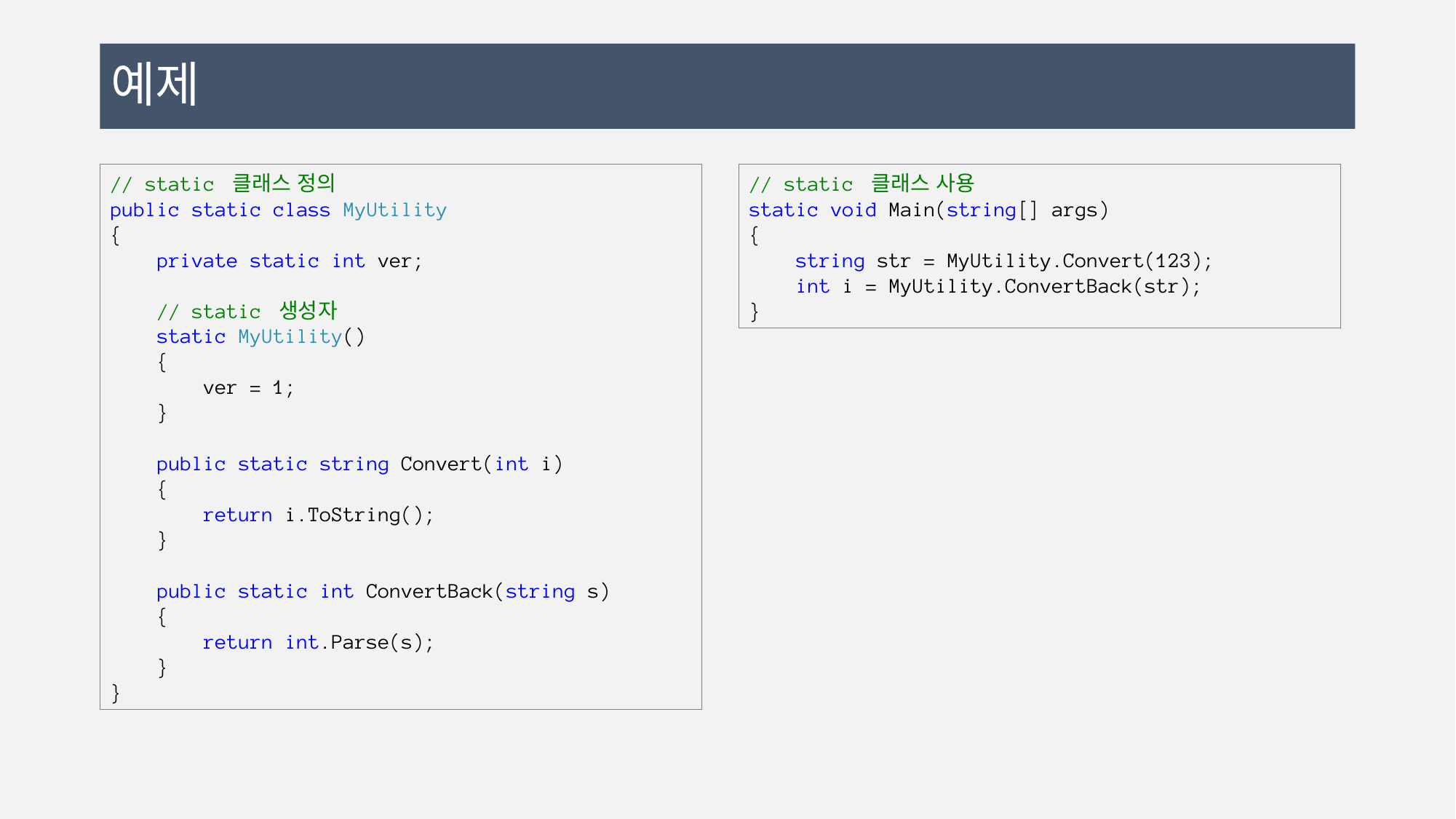

# 예제

// static 클래스 정의
public static class MyUtility
{
    private static int ver;

    // static 생성자
    static MyUtility()
    {
        ver = 1;
    }

    public static string Convert(int i)
    {
        return i.ToString();
    }

    public static int ConvertBack(string s)
    {
        return int.Parse(s);
    }
}
// static 클래스 사용
static void Main(string[] args)
{
    string str = MyUtility.Convert(123);
    int i = MyUtility.ConvertBack(str);
}